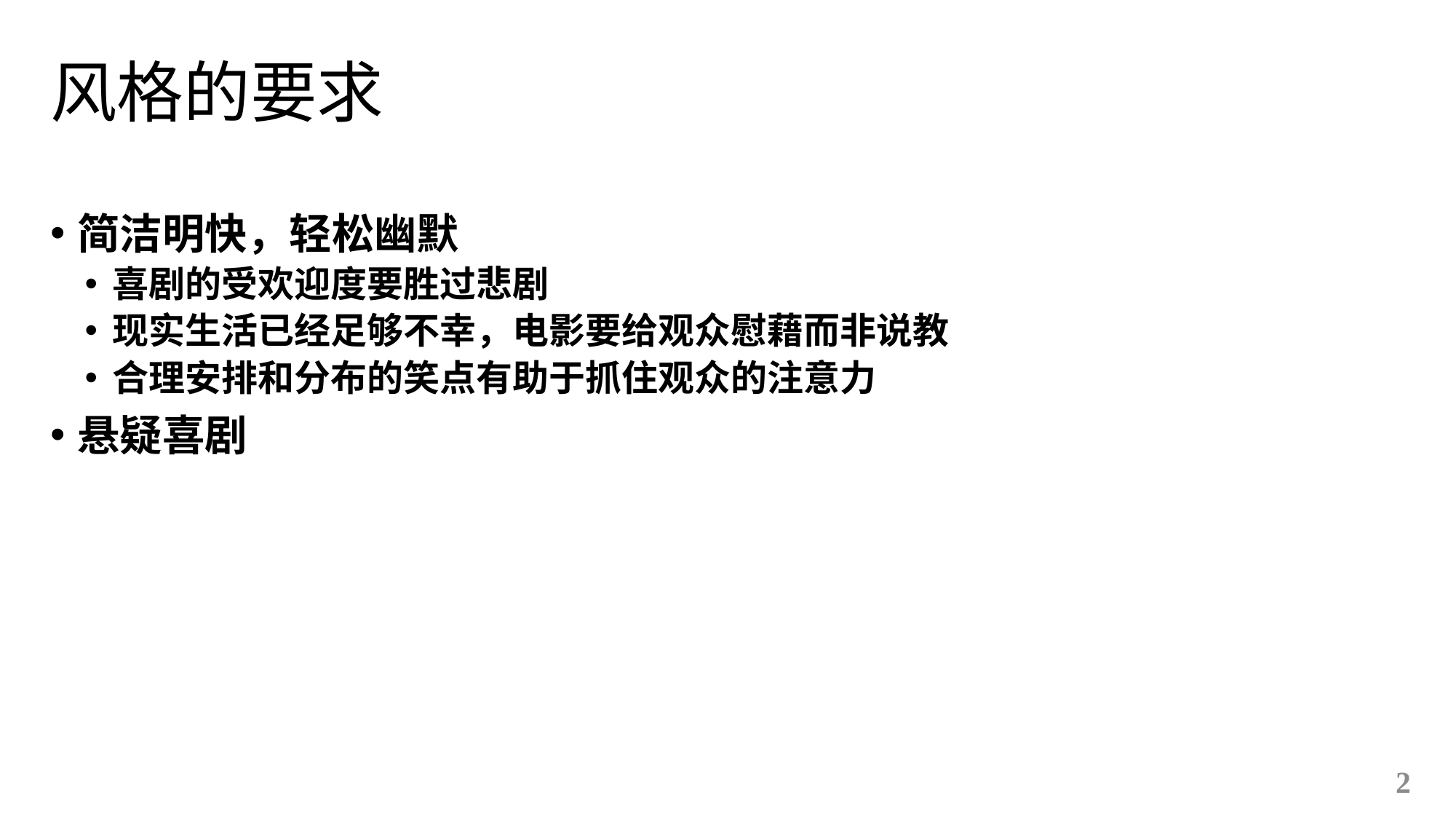

# 风格的要求
简洁明快，轻松幽默
喜剧的受欢迎度要胜过悲剧
现实生活已经足够不幸，电影要给观众慰藉而非说教
合理安排和分布的笑点有助于抓住观众的注意力
悬疑喜剧
2